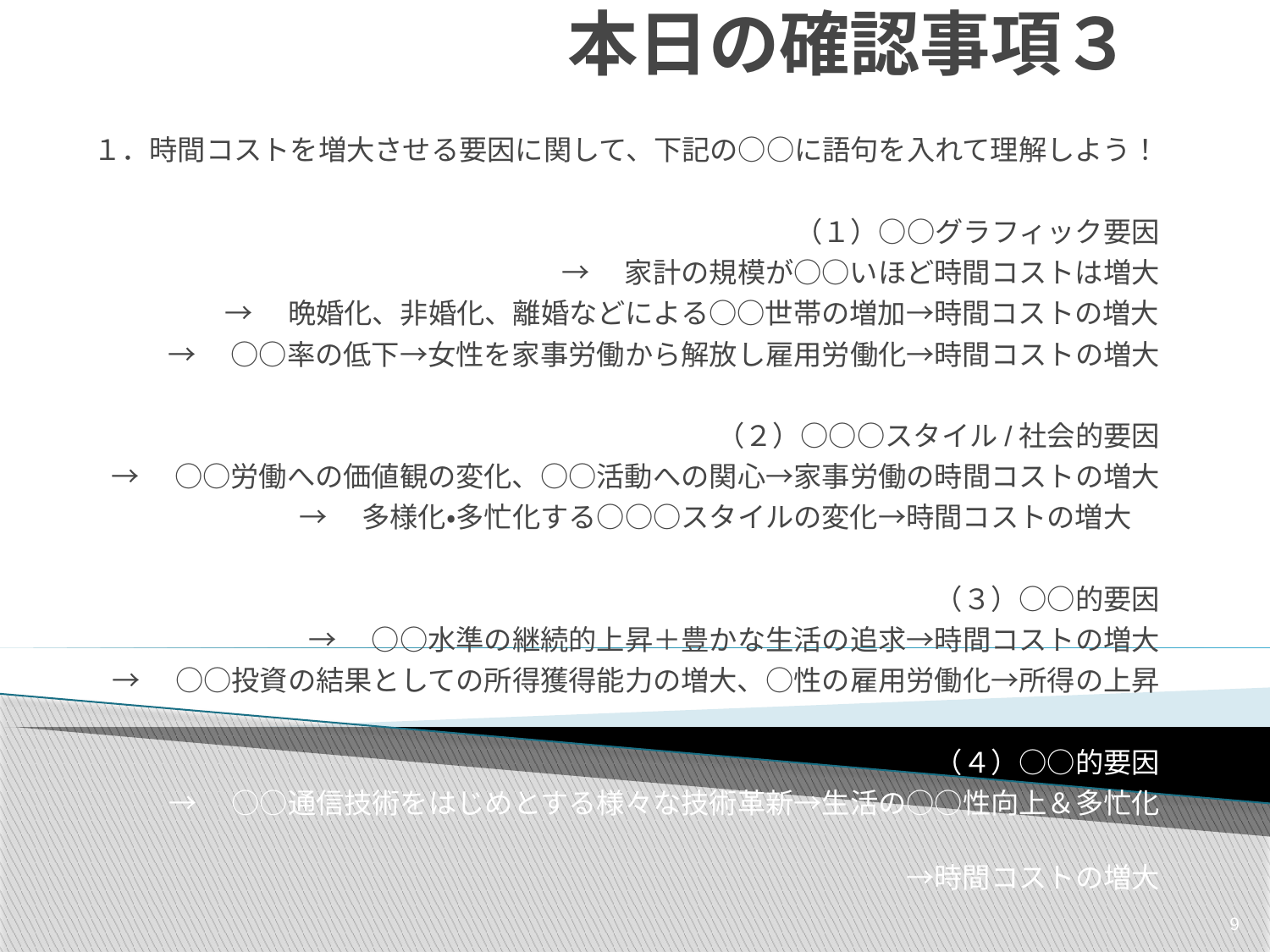

# 本日の確認事項３
１．時間コストを増大させる要因に関して、下記の○○に語句を入れて理解しよう！

（１）○○グラフィック要因
→　家計の規模が○○いほど時間コストは増大
→　晩婚化、非婚化、離婚などによる○○世帯の増加→時間コストの増大
→　○○率の低下→女性を家事労働から解放し雇用労働化→時間コストの増大

（２）○○○スタイル/社会的要因
→　○○労働への価値観の変化、○○活動への関心→家事労働の時間コストの増大
→　多様化・多忙化する○○○スタイルの変化→時間コストの増大

（３）○○的要因
→　○○水準の継続的上昇＋豊かな生活の追求→時間コストの増大
→　○○投資の結果としての所得獲得能力の増大、○性の雇用労働化→所得の上昇

（４）○○的要因
→　○○通信技術をはじめとする様々な技術革新→生活の○○性向上＆多忙化
　　　　　　　　　　　　　　　　　　　　　　　　　　　　　　　　　　　　　　　　　　→時間コストの増大

9